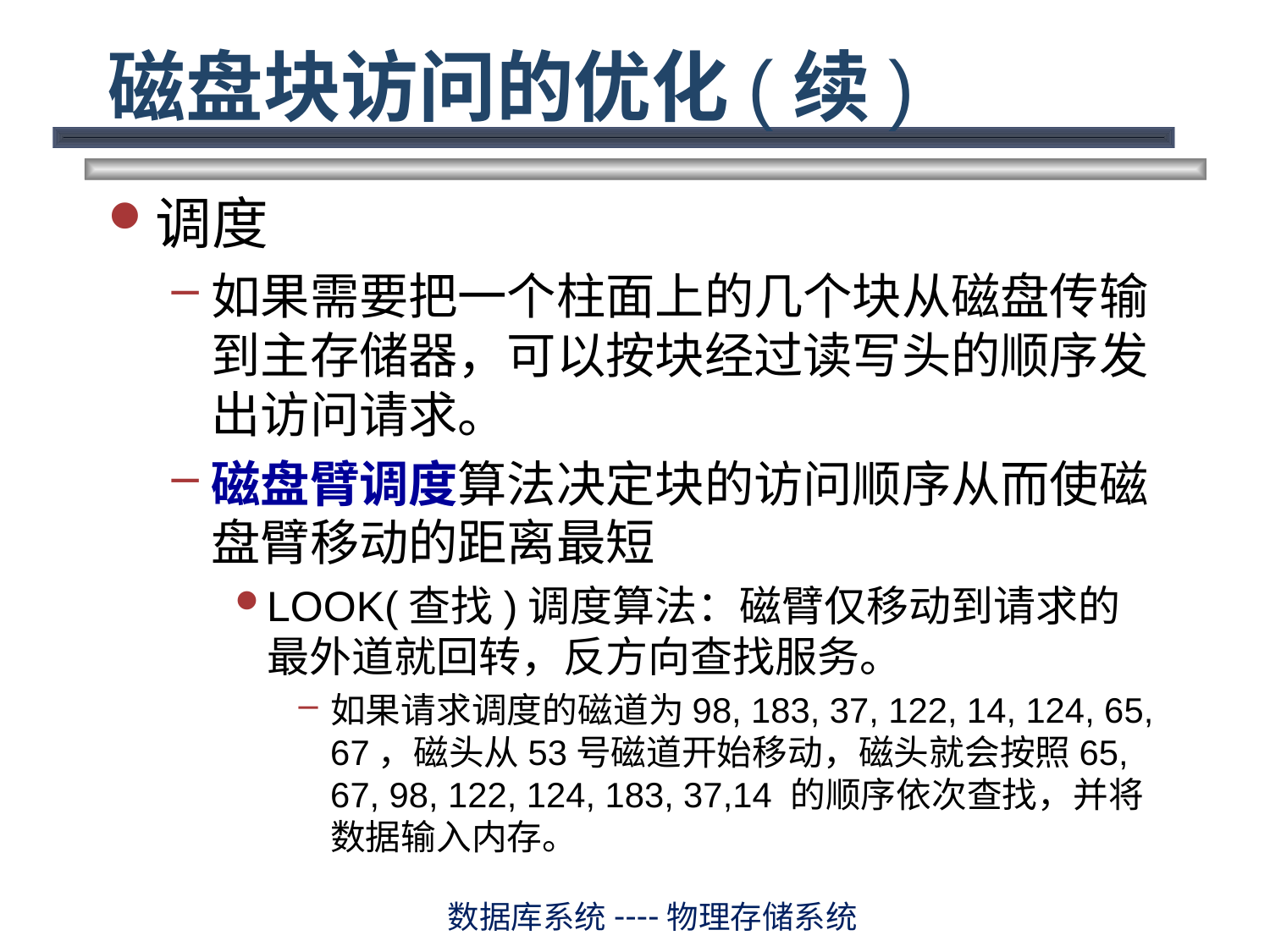

# 磁盘块访问的优化(续)
调度
如果需要把一个柱面上的几个块从磁盘传输到主存储器，可以按块经过读写头的顺序发出访问请求。
磁盘臂调度算法决定块的访问顺序从而使磁盘臂移动的距离最短
LOOK(查找)调度算法：磁臂仅移动到请求的最外道就回转，反方向查找服务。
如果请求调度的磁道为98, 183, 37, 122, 14, 124, 65, 67，磁头从53号磁道开始移动，磁头就会按照65, 67, 98, 122, 124, 183, 37,14 的顺序依次查找，并将数据输入内存。

数据库系统----物理存储系统